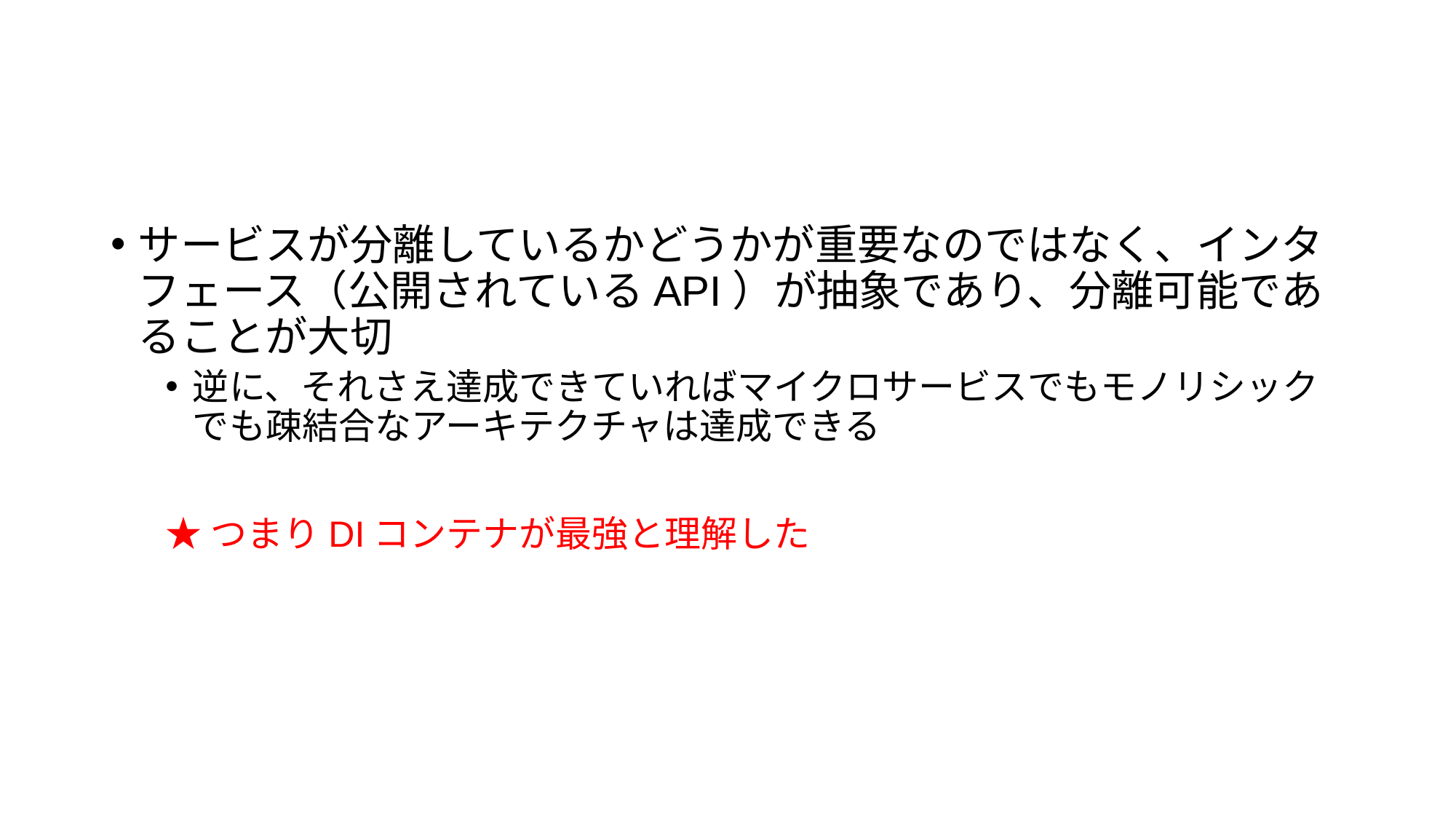

#
サービスが分離しているかどうかが重要なのではなく、インタフェース（公開されているAPI）が抽象であり、分離可能であることが大切
逆に、それさえ達成できていればマイクロサービスでもモノリシックでも疎結合なアーキテクチャは達成できる

★つまりDIコンテナが最強と理解した